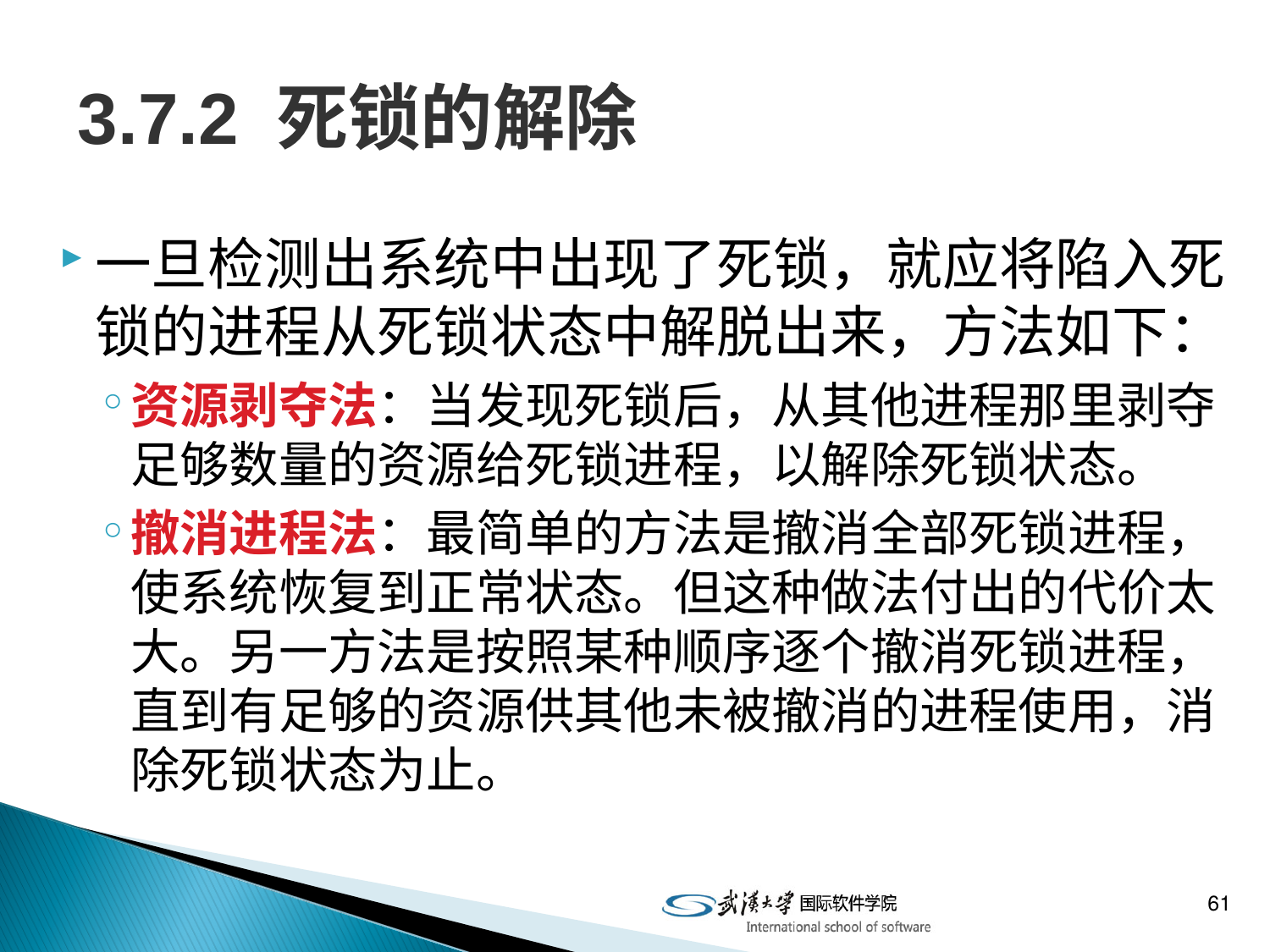

# 3.7.2 死锁的解除
一旦检测出系统中出现了死锁，就应将陷入死锁的进程从死锁状态中解脱出来，方法如下：
资源剥夺法：当发现死锁后，从其他进程那里剥夺足够数量的资源给死锁进程，以解除死锁状态。
撤消进程法：最简单的方法是撤消全部死锁进程，使系统恢复到正常状态。但这种做法付出的代价太大。另一方法是按照某种顺序逐个撤消死锁进程，直到有足够的资源供其他未被撤消的进程使用，消除死锁状态为止。